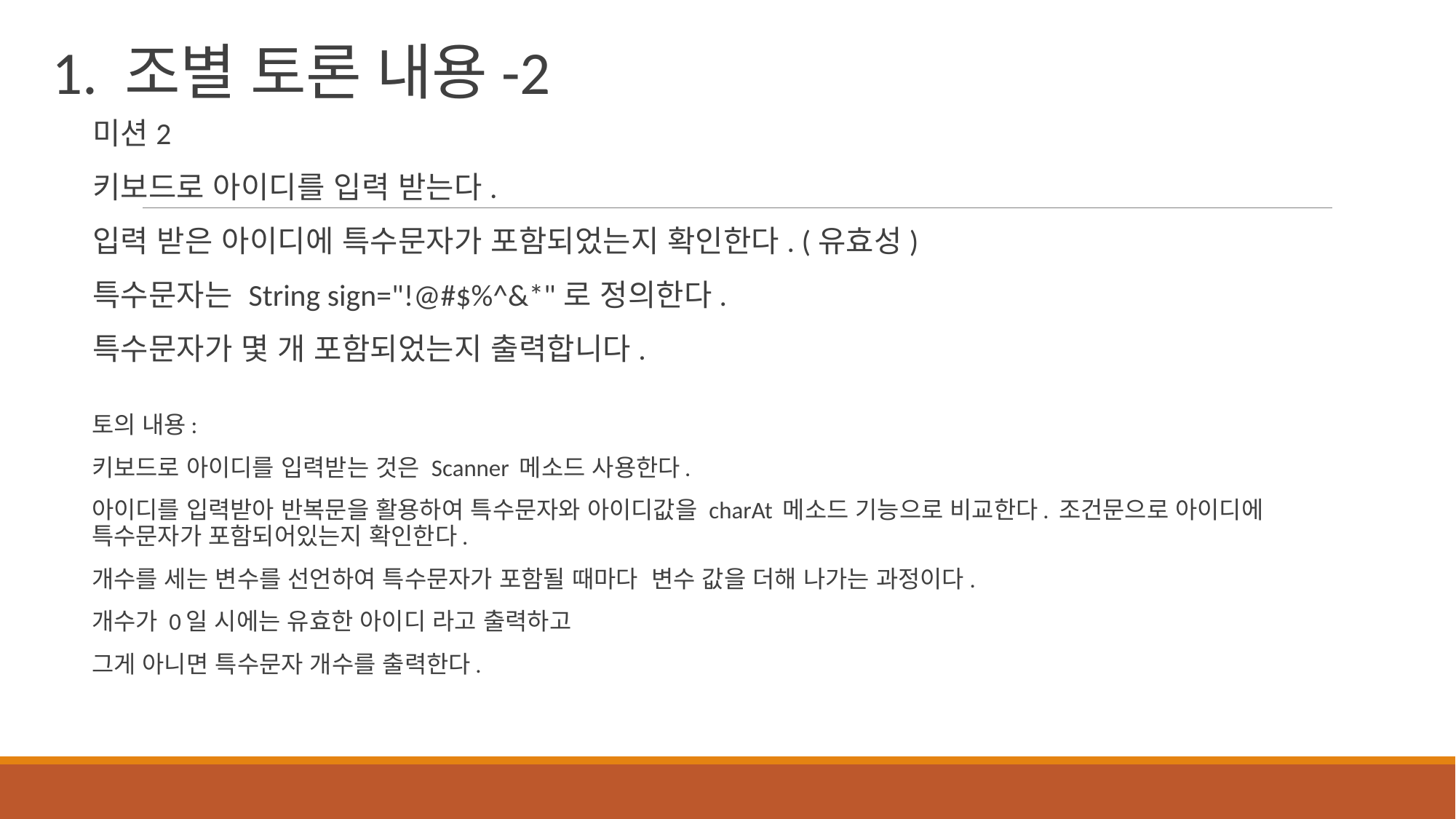

# 1. 조별 토론 내용-2
미션2
키보드로 아이디를 입력 받는다.
입력 받은 아이디에 특수문자가 포함되었는지 확인한다. (유효성)
특수문자는 String sign="!@#$%^&*"로 정의한다.
특수문자가 몇 개 포함되었는지 출력합니다.
토의 내용:
키보드로 아이디를 입력받는 것은 Scanner 메소드 사용한다.
아이디를 입력받아 반복문을 활용하여 특수문자와 아이디값을 charAt 메소드 기능으로 비교한다. 조건문으로 아이디에 특수문자가 포함되어있는지 확인한다.
개수를 세는 변수를 선언하여 특수문자가 포함될 때마다  변수 값을 더해 나가는 과정이다.
개수가 0일 시에는 유효한 아이디 라고 출력하고
그게 아니면 특수문자 개수를 출력한다.